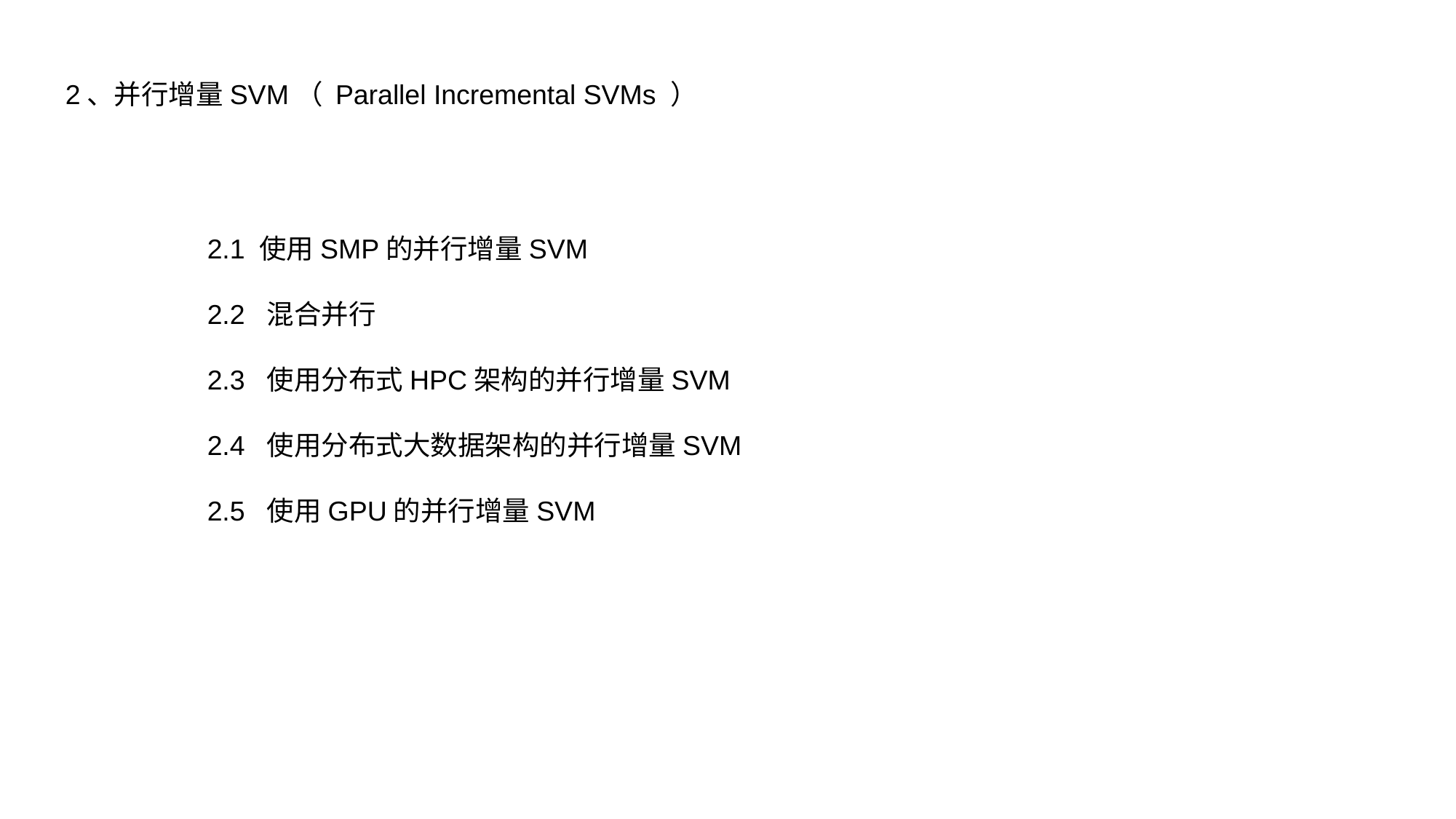

2、并行增量SVM（ Parallel Incremental SVMs ）

	2.1 使用SMP的并行增量SVM

    	2.2  混合并行

	2.3  使用分布式HPC架构的并行增量SVM

	2.4  使用分布式大数据架构的并行增量SVM

	2.5  使用GPU的并行增量SVM